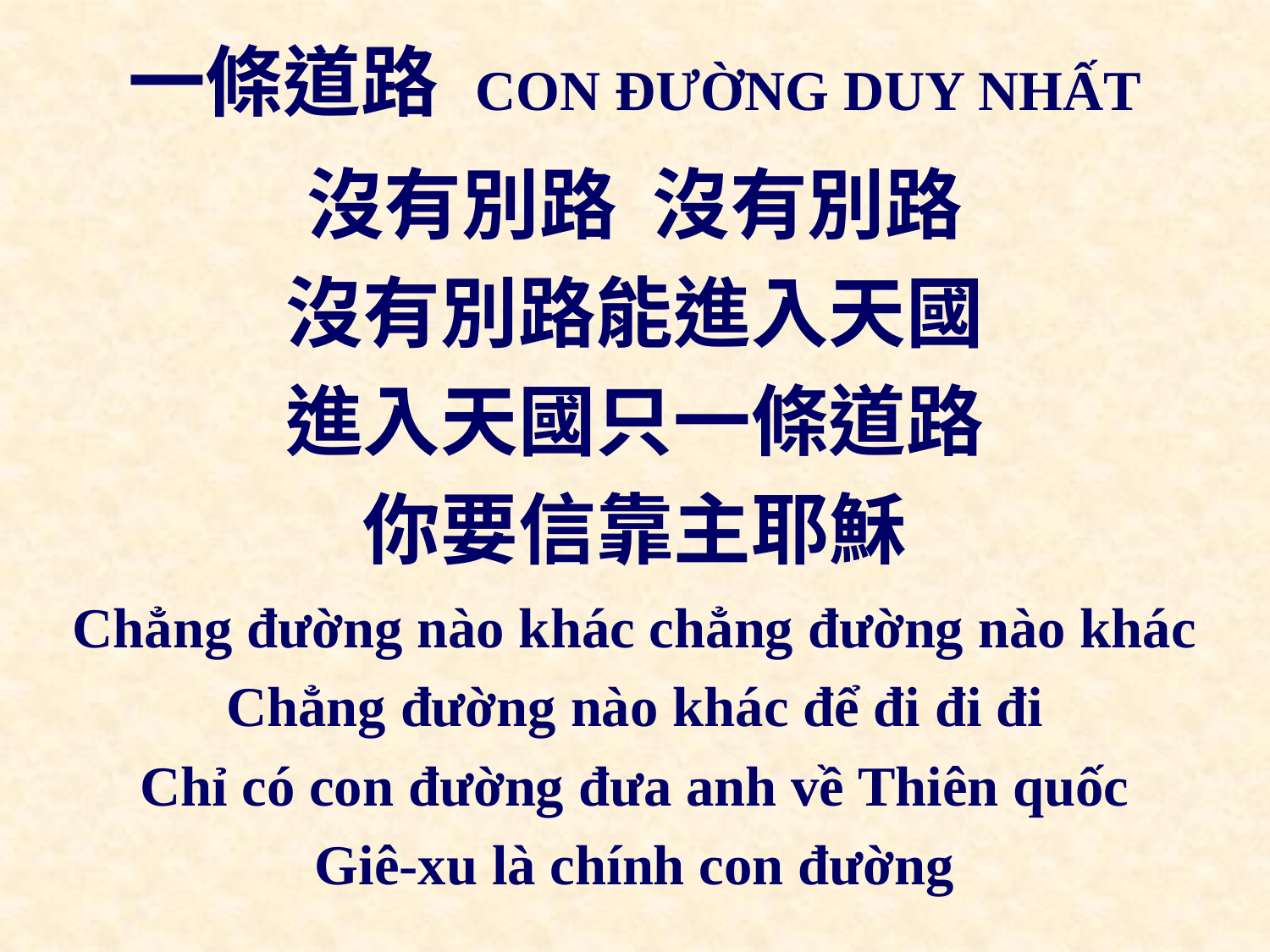

# 一條道路 CON ĐƯỜNG DUY NHẤT
沒有別路  沒有別路
沒有別路能進入天國
進入天國只一條道路
你要信靠主耶穌
Chẳng đường nào khác chẳng đường nào khác
Chẳng đường nào khác để đi đi đi
Chỉ có con đường đưa anh về Thiên quốc
Giê-xu là chính con đường